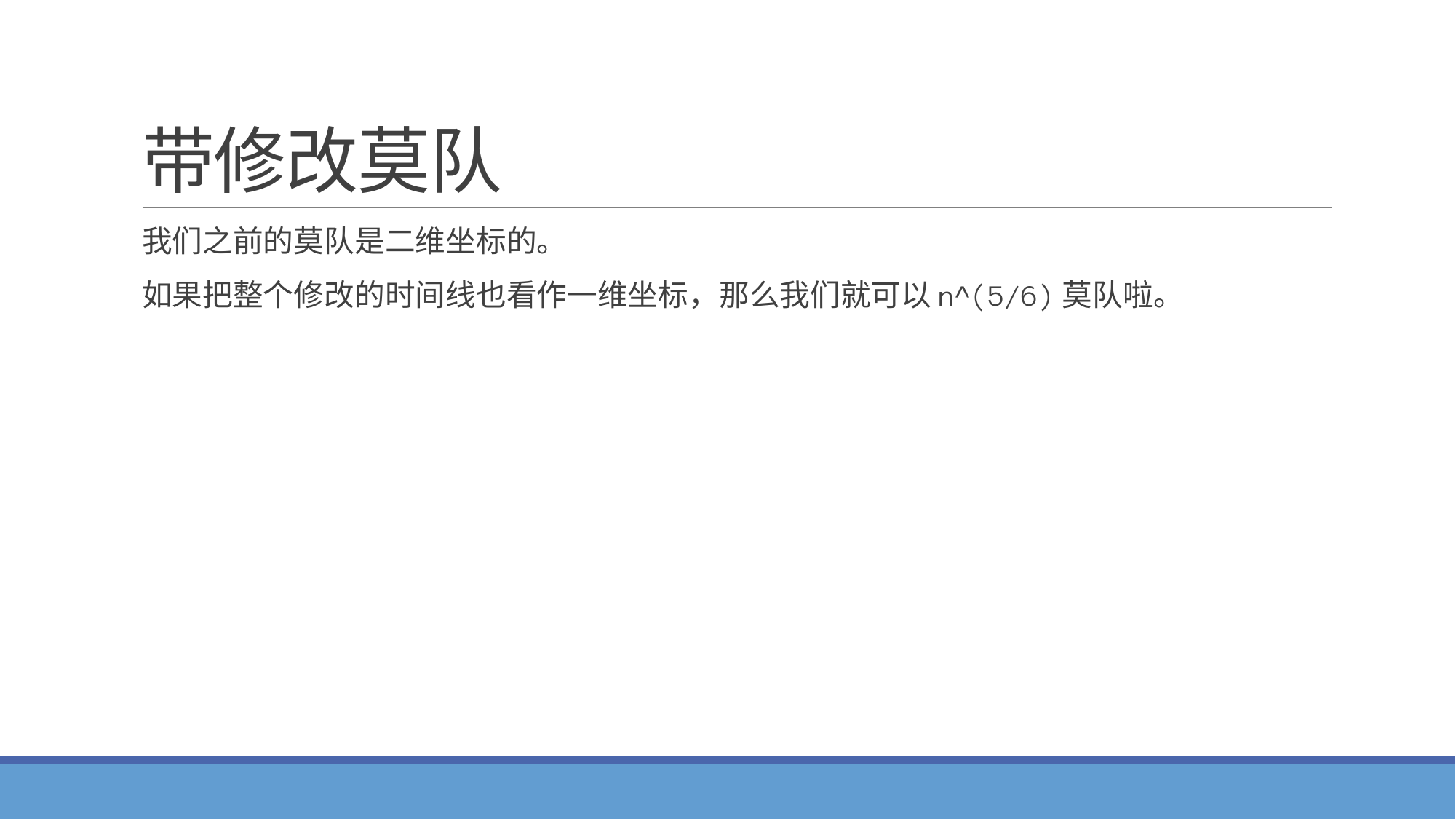

# 带修改莫队
我们之前的莫队是二维坐标的。
如果把整个修改的时间线也看作一维坐标，那么我们就可以n^(5/6)莫队啦。